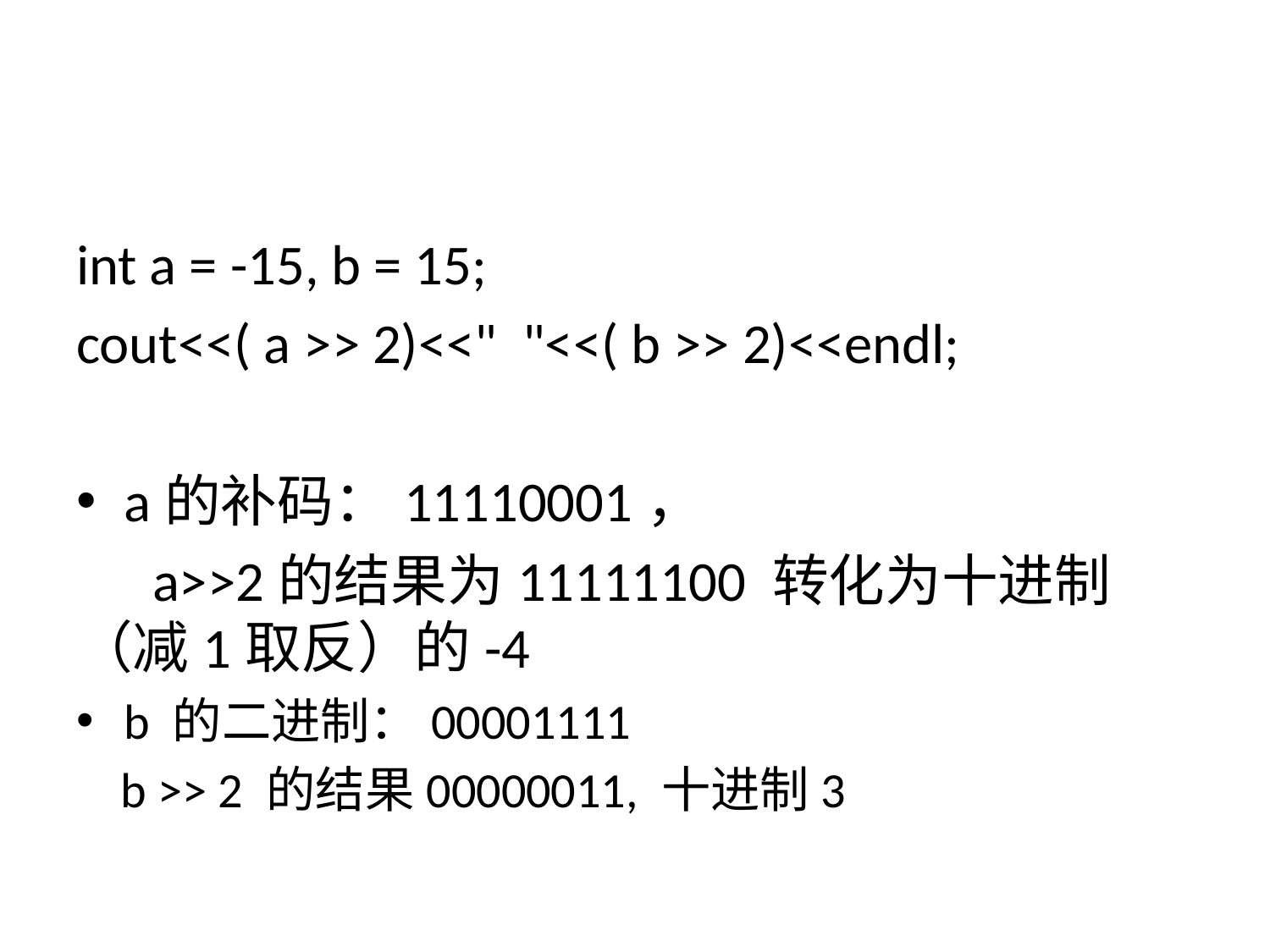

#
int a = -15, b = 15;
cout<<( a >> 2)<<"  "<<( b >> 2)<<endl;

a的补码：11110001，
      a>>2的结果为11111100 转化为十进制（减1取反）的-4
b 的二进制：00001111
    b >> 2 的结果00000011, 十进制3